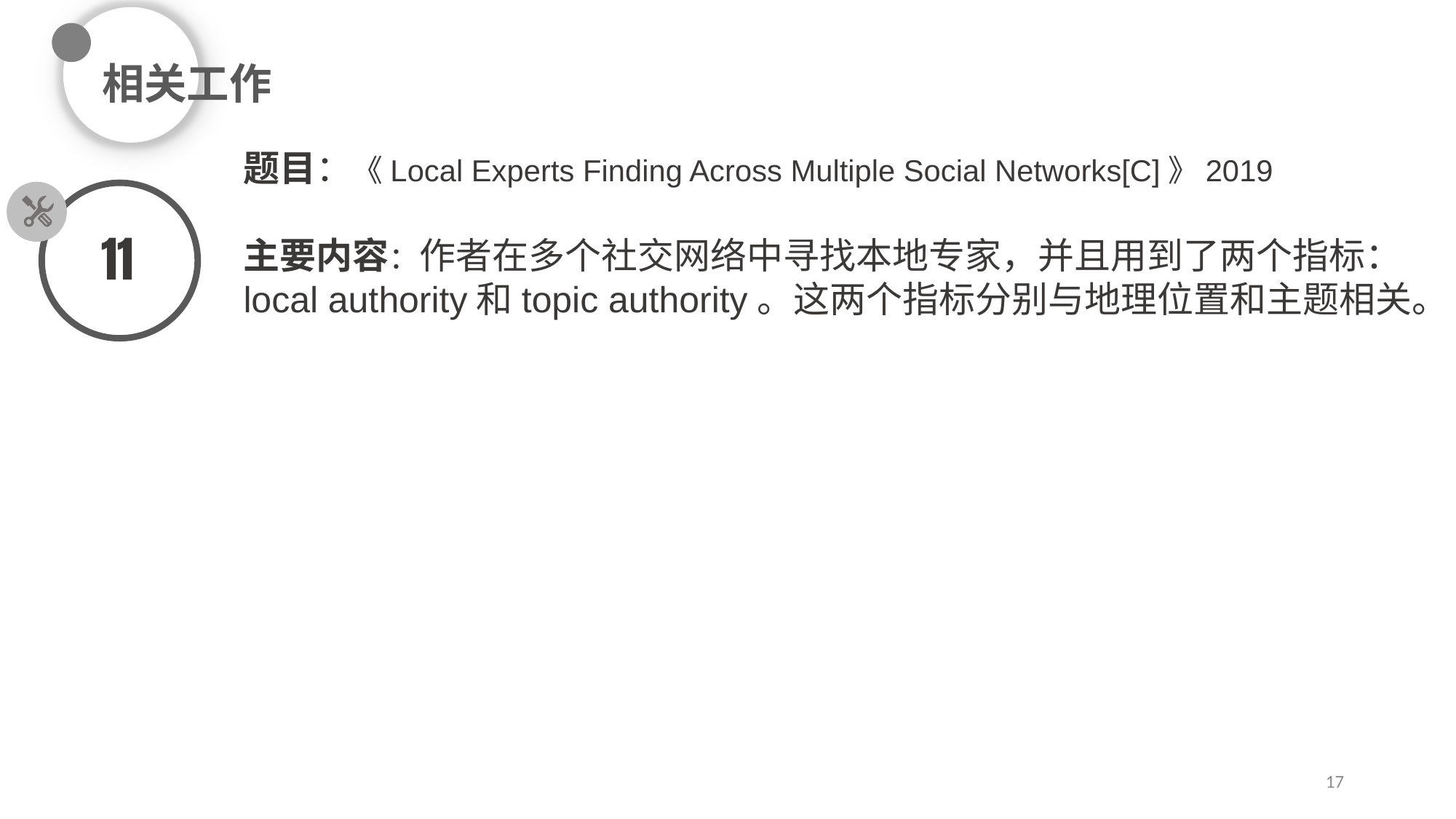

相关工作
题目：《Local Experts Finding Across Multiple Social Networks[C]》2019

主要内容：作者在多个社交网络中寻找本地专家，并且用到了两个指标：local authority和topic authority。这两个指标分别与地理位置和主题相关。

11
17